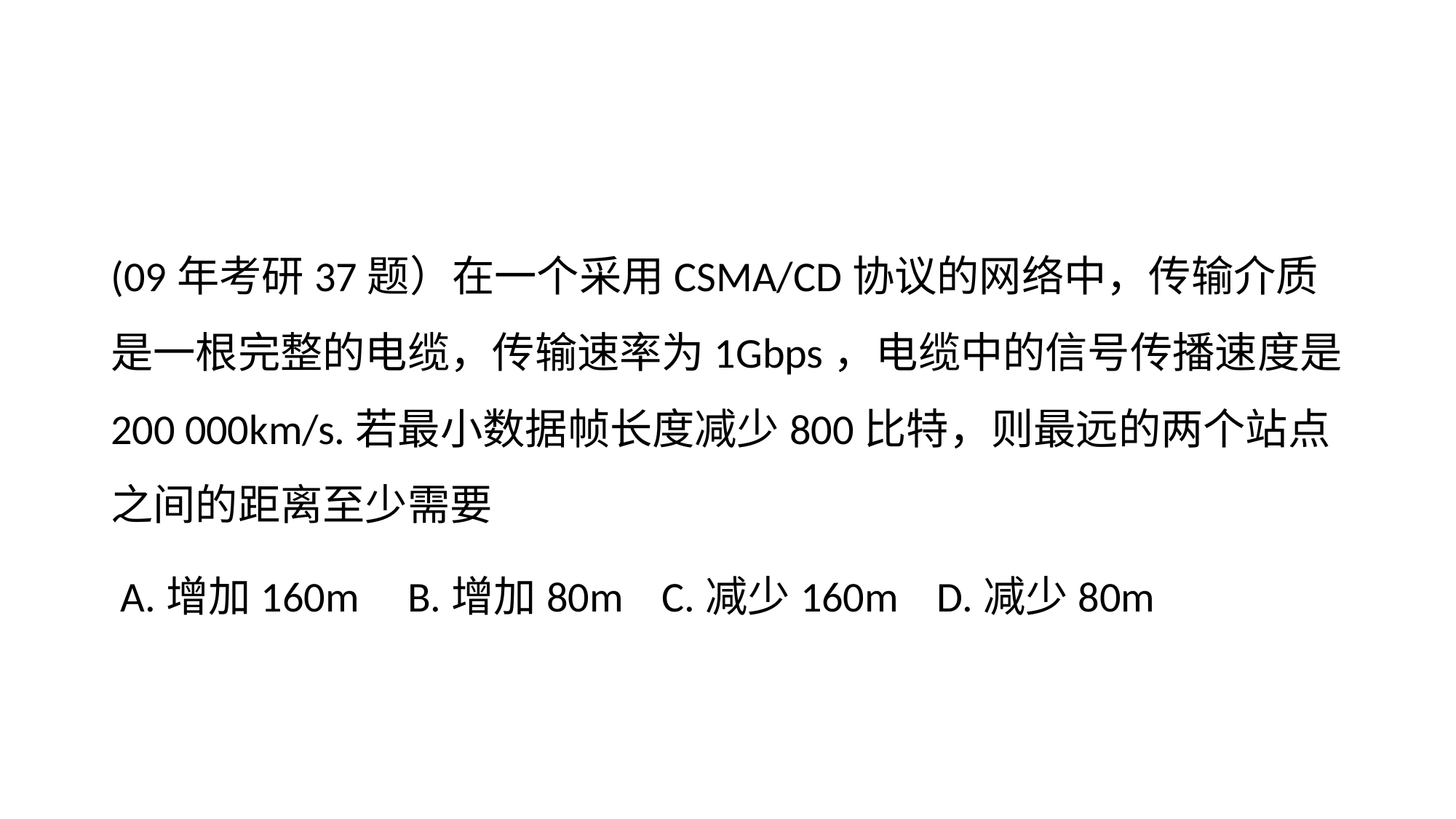

#
(09年考研37题）在一个采用CSMA/CD协议的网络中，传输介质是一根完整的电缆，传输速率为1Gbps，电缆中的信号传播速度是200 000km/s.若最小数据帧长度减少800比特，则最远的两个站点之间的距离至少需要
 A.增加160m     B.增加80m    C.减少160m    D.减少80m